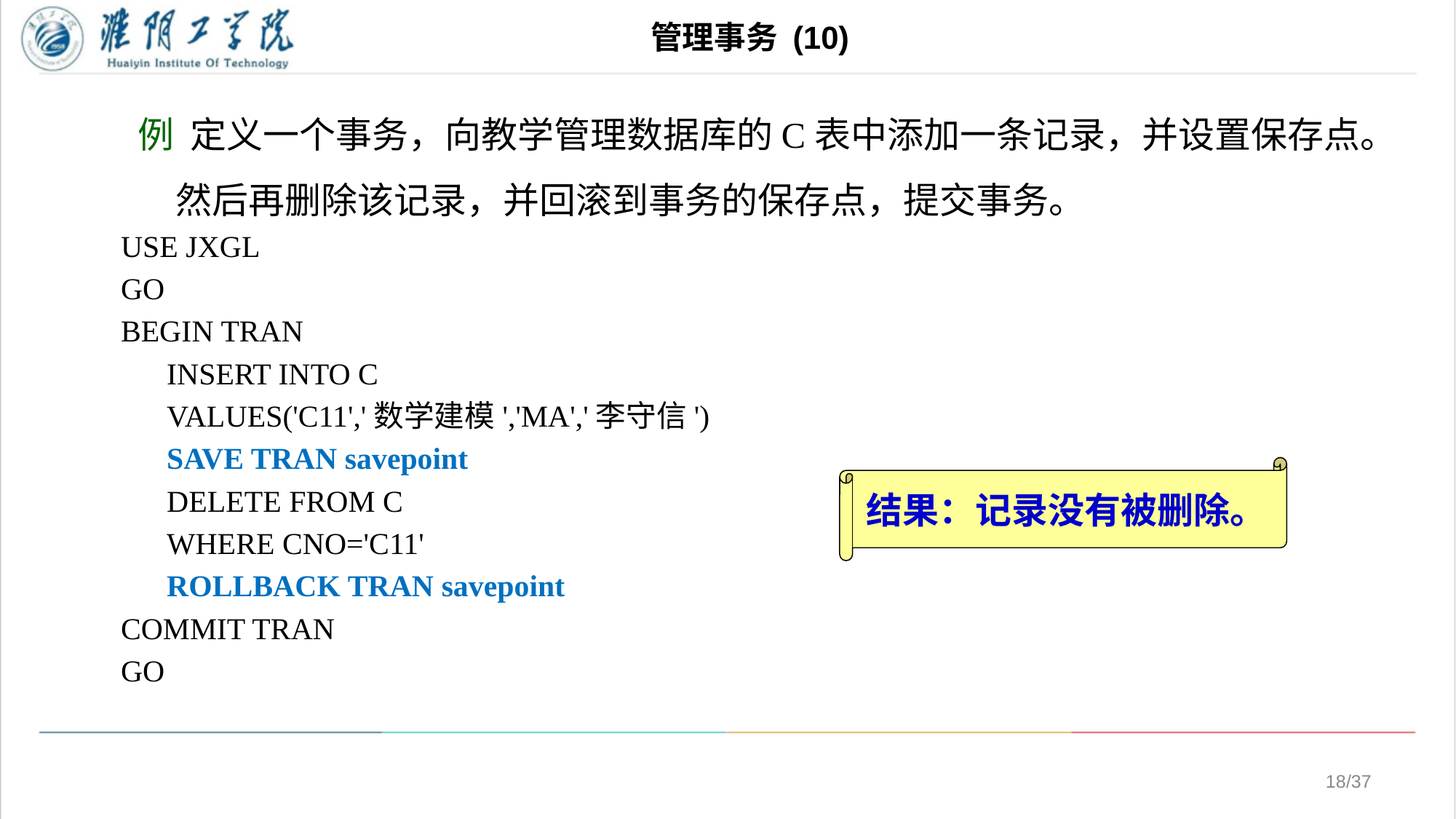

# 管理事务 (10)
 例  定义一个事务，向教学管理数据库的C表中添加一条记录，并设置保存点。然后再删除该记录，并回滚到事务的保存点，提交事务。
USE JXGL
GO
BEGIN TRAN
      INSERT INTO C
      VALUES('C11','数学建模','MA','李守信')
      SAVE TRAN savepoint
      DELETE FROM C
      WHERE CNO='C11'
      ROLLBACK TRAN savepoint
COMMIT TRAN
GO
结果：记录没有被删除。

18/37